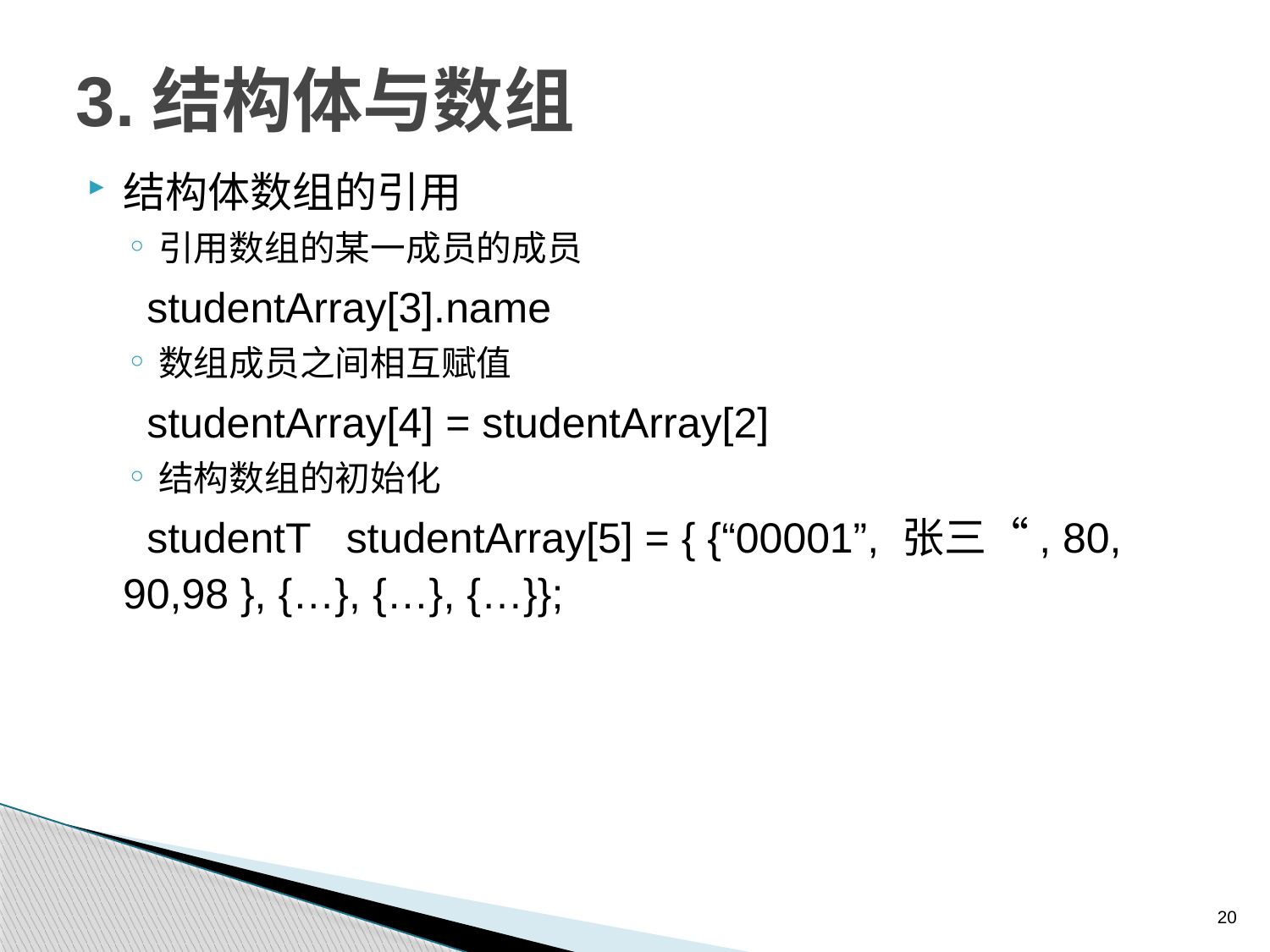

# 3.结构体与数组
结构体数组的引用
引用数组的某一成员的成员
     studentArray[3].name
数组成员之间相互赋值
     studentArray[4] = studentArray[2]
结构数组的初始化
     studentT   studentArray[5] = { {“00001”, 张三“, 80, 90,98 }, {…}, {…}, {…}};

20